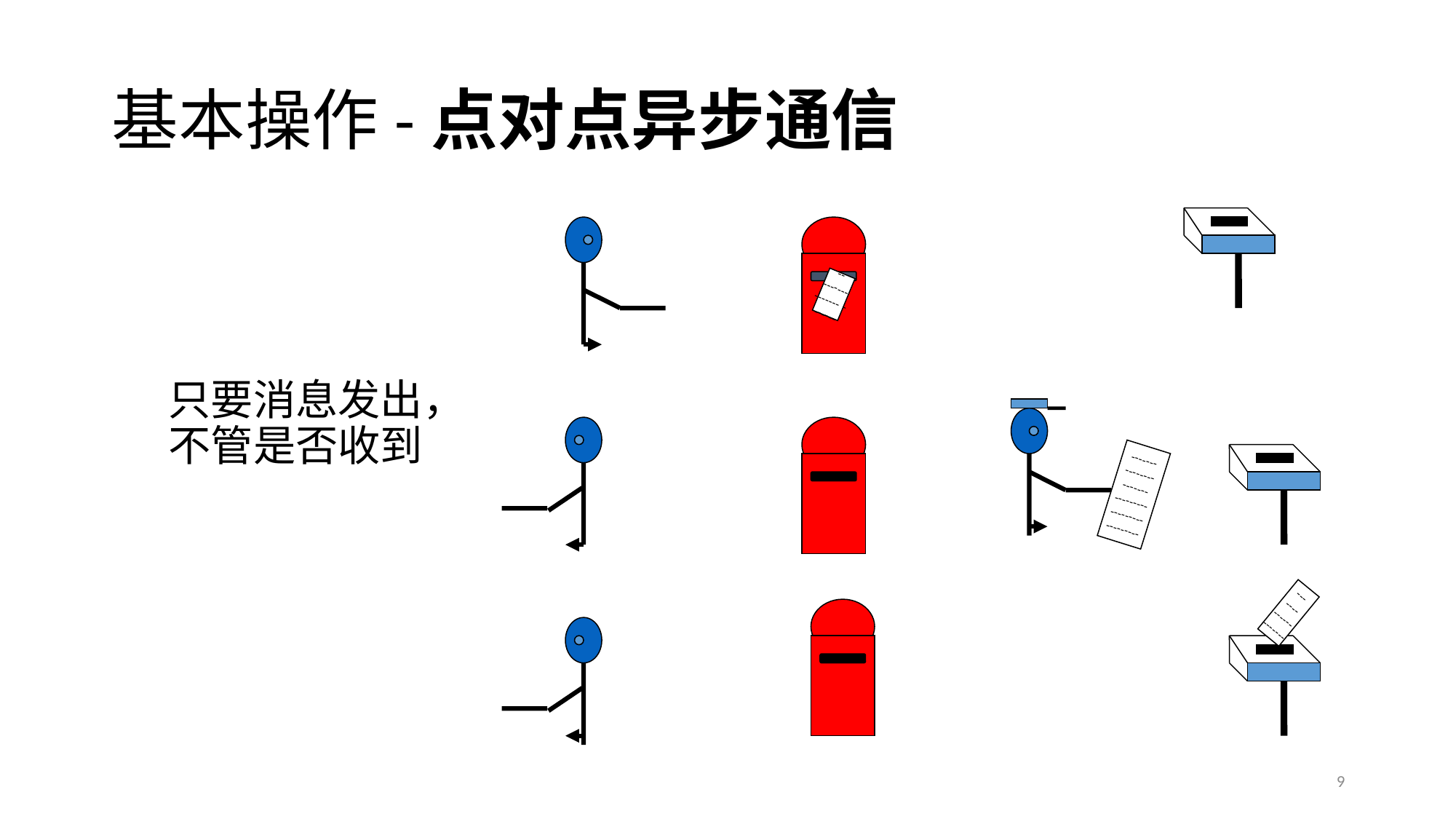

# 基本操作-点对点异步通信

--
-------
---------
------

只要消息发出，不管是否收到

-------
--------
-------
---------
---------
---------

---
----
------
-------

9